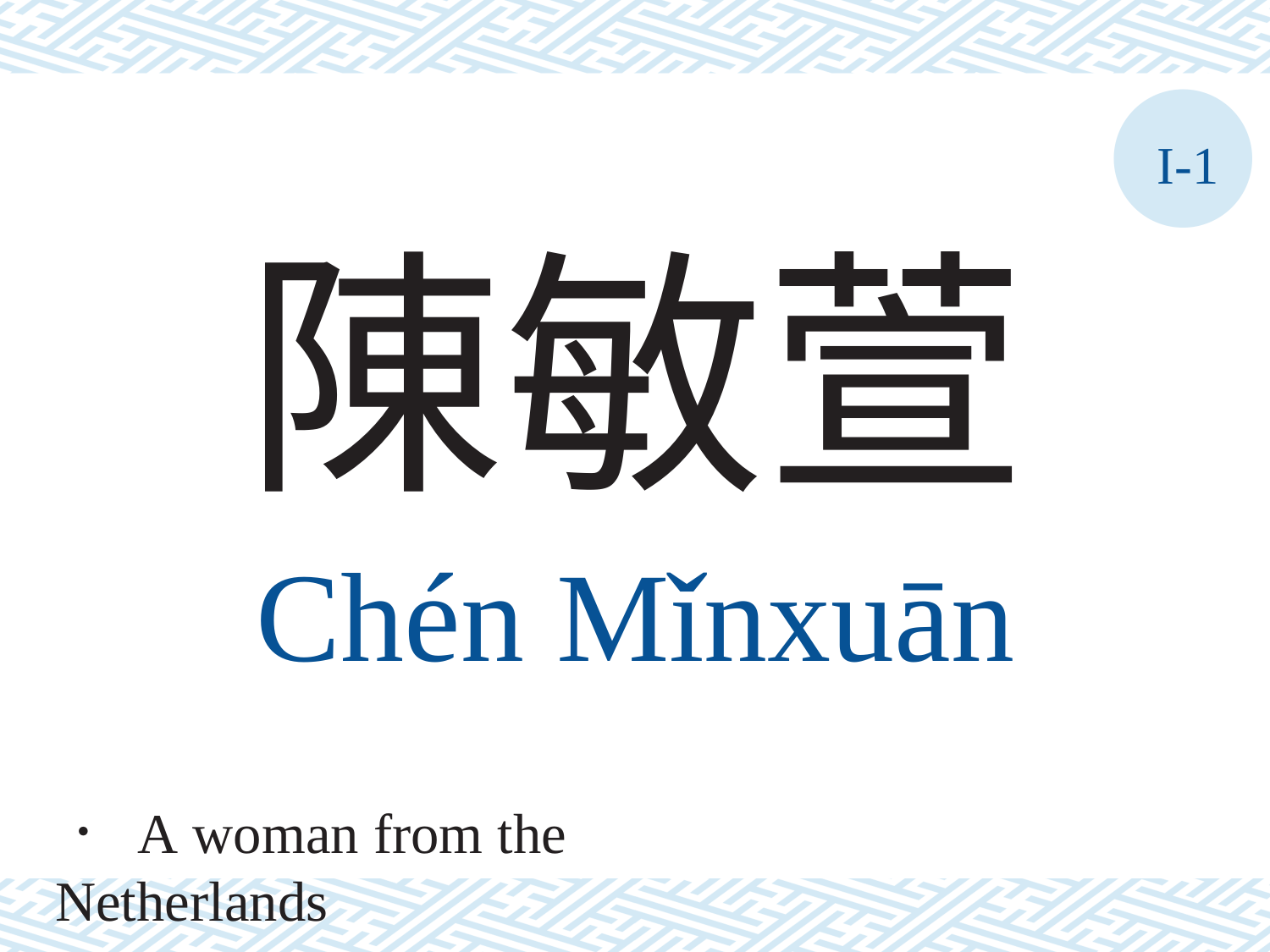

I-1
陳敏萱
Chén	Mǐnxuān
． A woman from the Netherlands